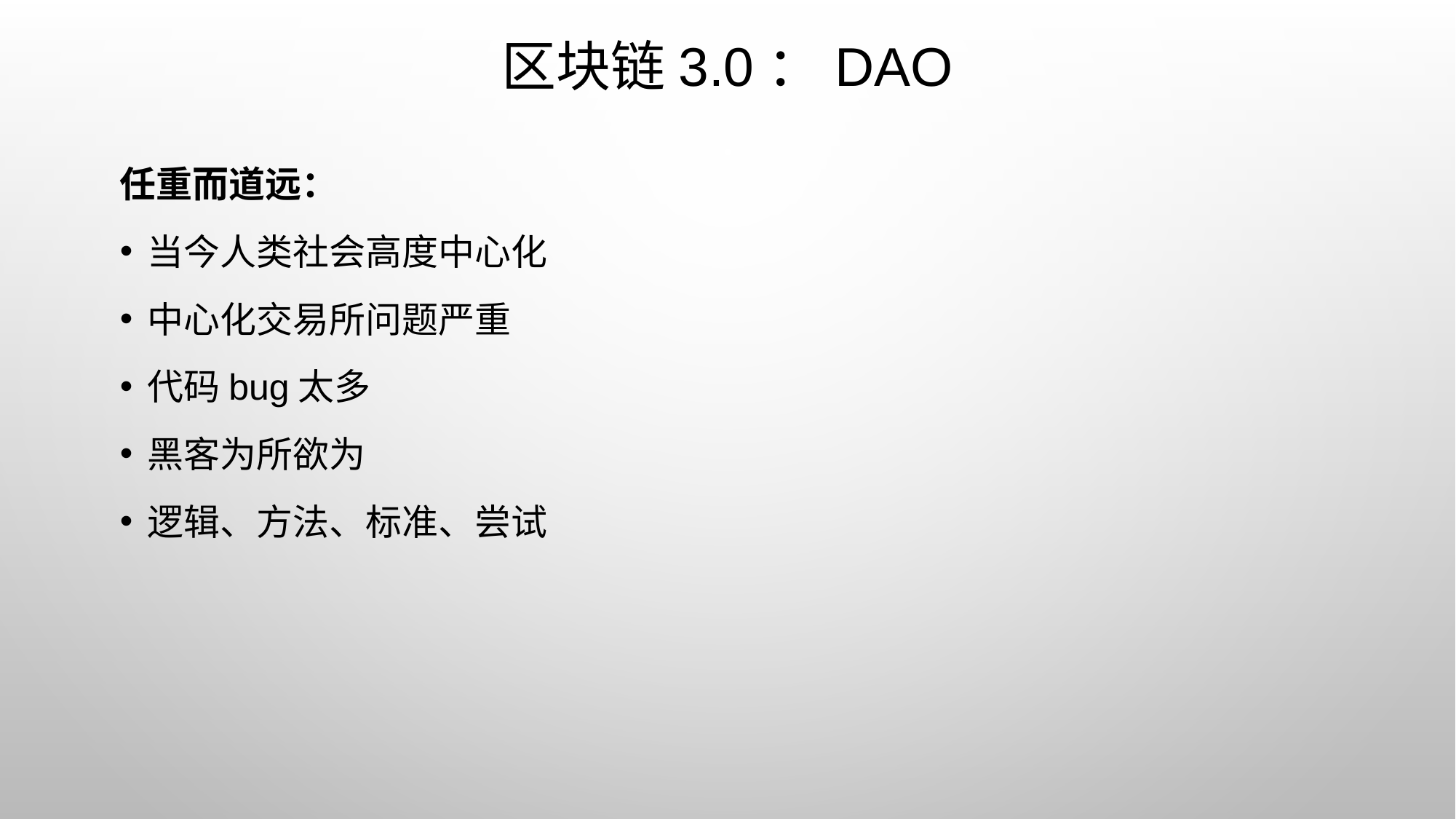

# 区块链3.0：DAO
任重而道远：
当今人类社会高度中心化
中心化交易所问题严重
代码bug太多
黑客为所欲为
逻辑、方法、标准、尝试